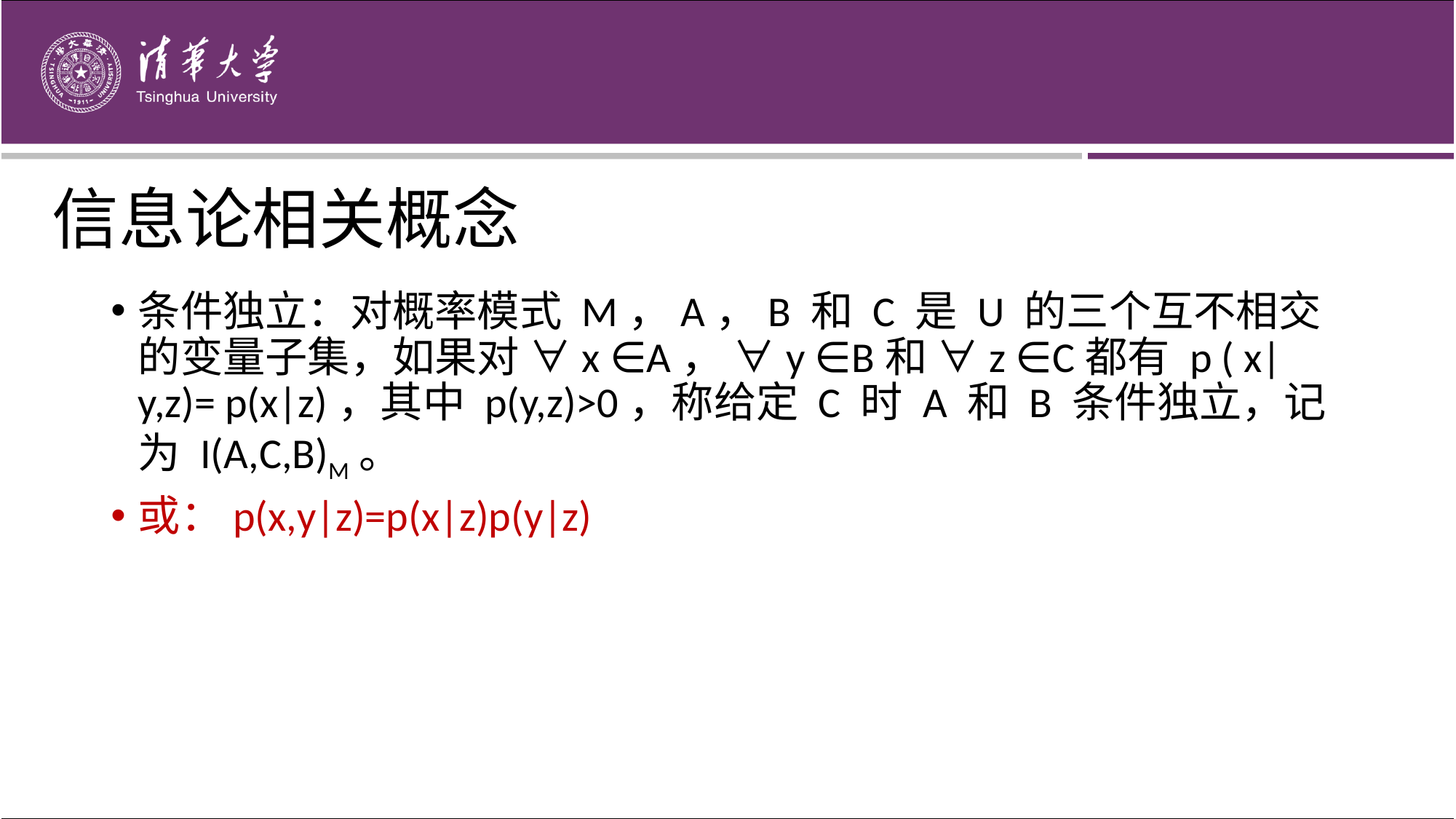

信息论相关概念

条件独立：对概率模式 M，A，B 和 C 是 U 的三个互不相交的变量子集，如果对 ∀x ∈A， ∀y ∈B和 ∀z ∈C都有 p ( x|y,z)= p(x|z)，其中 p(y,z)>0，称给定 C 时 A 和 B 条件独立，记为 I(A,C,B)M。
或：p(x,y|z)=p(x|z)p(y|z)